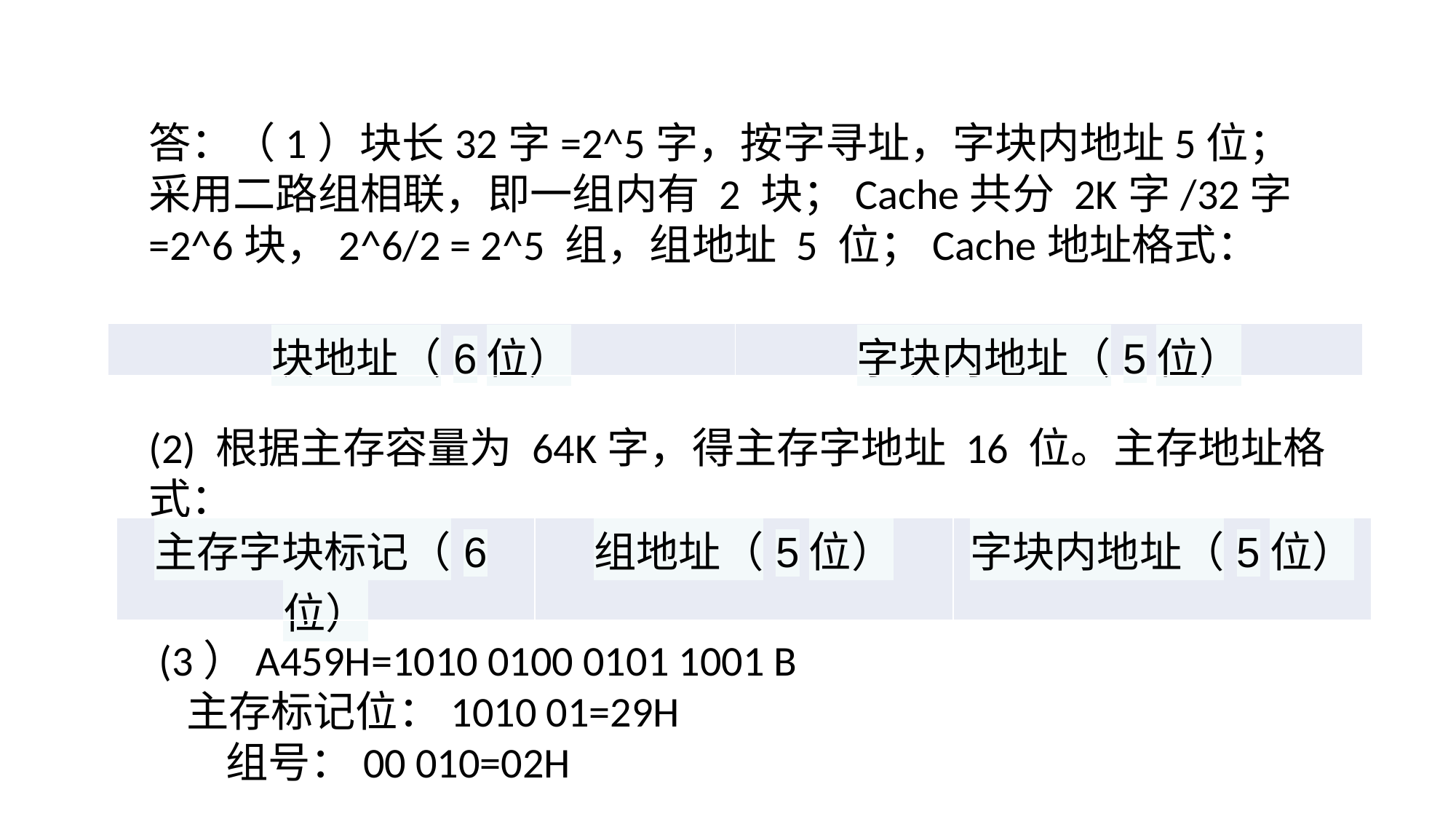

答：（1）块长32字=2^5字，按字寻址，字块内地址5位；采用二路组相联，即一组内有 2 块；Cache共分 2K字/32字=2^6块，2^6/2 = 2^5 组，组地址 5 位；Cache地址格式：
| 块地址（6位） | 字块内地址（5位） |
| --- | --- |
(2) 根据主存容量为 64K字，得主存字地址 16 位。主存地址格式：
| 主存字块标记（6位） | 组地址（5位） | 字块内地址（5位） |
| --- | --- | --- |
(3）A459H=1010 0100 0101 1001 B
主存标记位：1010 01=29H
      组号：00 010=02H